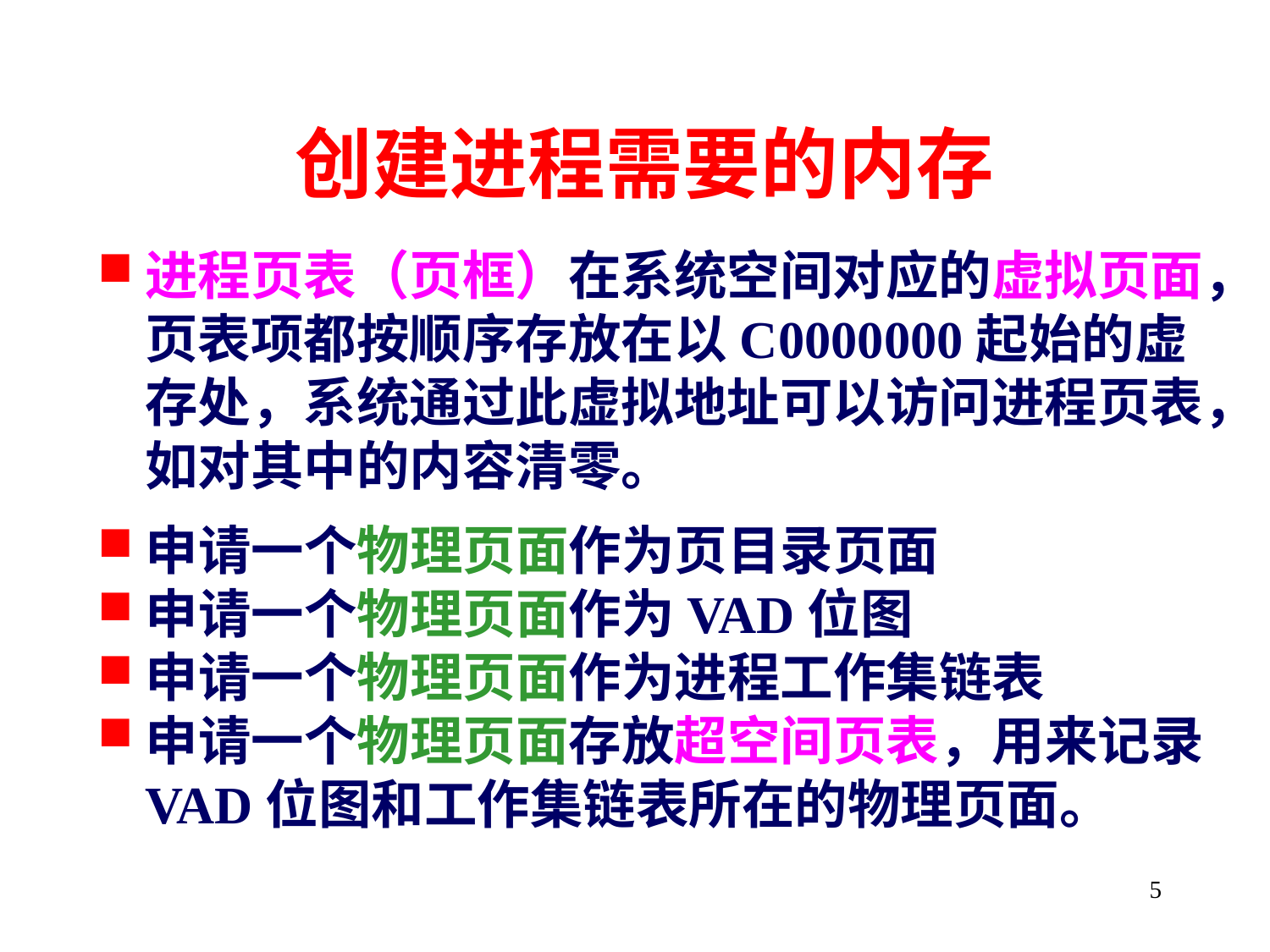

# 创建进程需要的内存
进程页表（页框）在系统空间对应的虚拟页面，页表项都按顺序存放在以C0000000起始的虚存处，系统通过此虚拟地址可以访问进程页表，如对其中的内容清零。
申请一个物理页面作为页目录页面
申请一个物理页面作为VAD位图
申请一个物理页面作为进程工作集链表
申请一个物理页面存放超空间页表，用来记录VAD位图和工作集链表所在的物理页面。
5